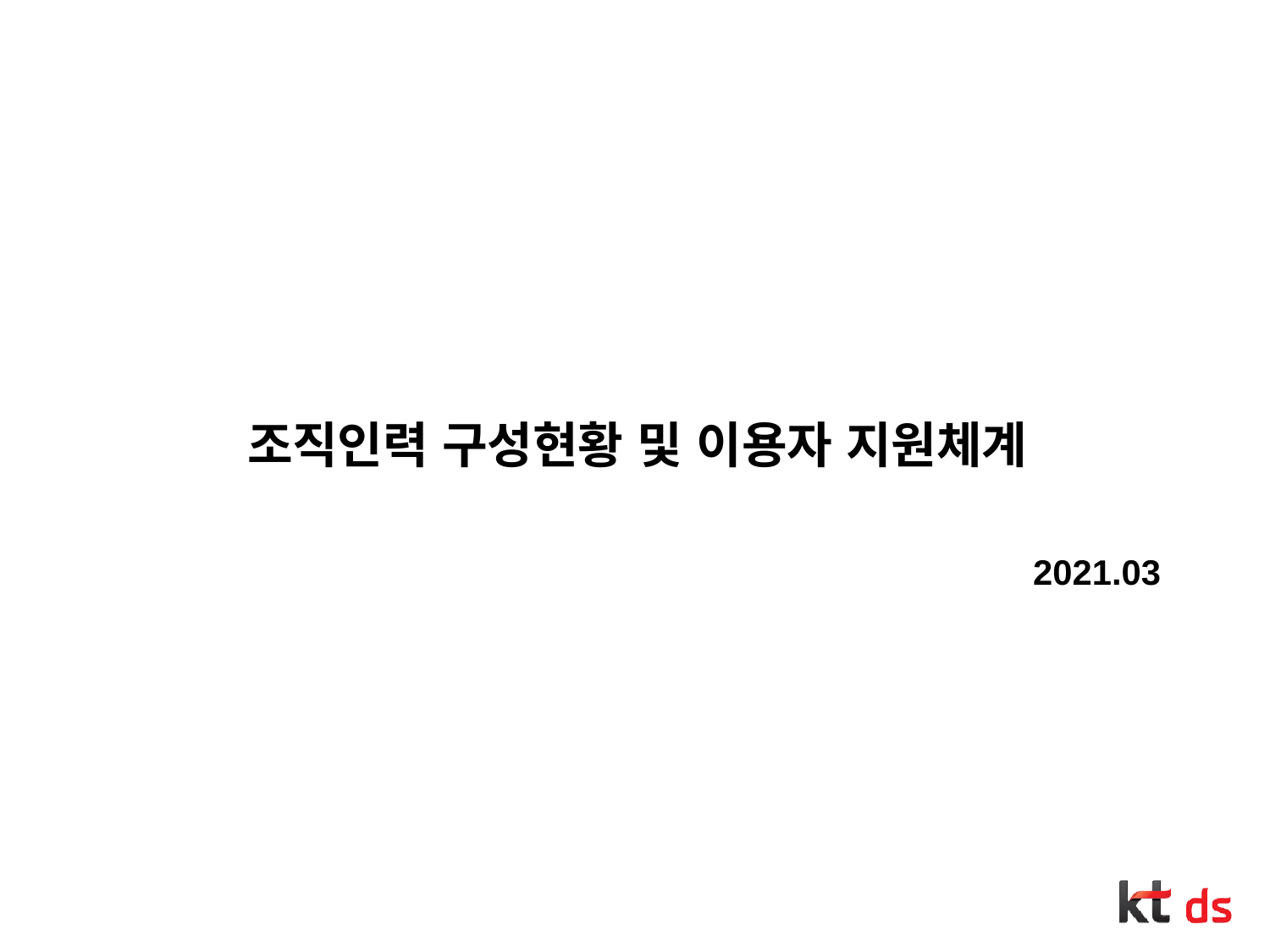

# 조직인력 구성현황 및 이용자 지원체계
2021.03